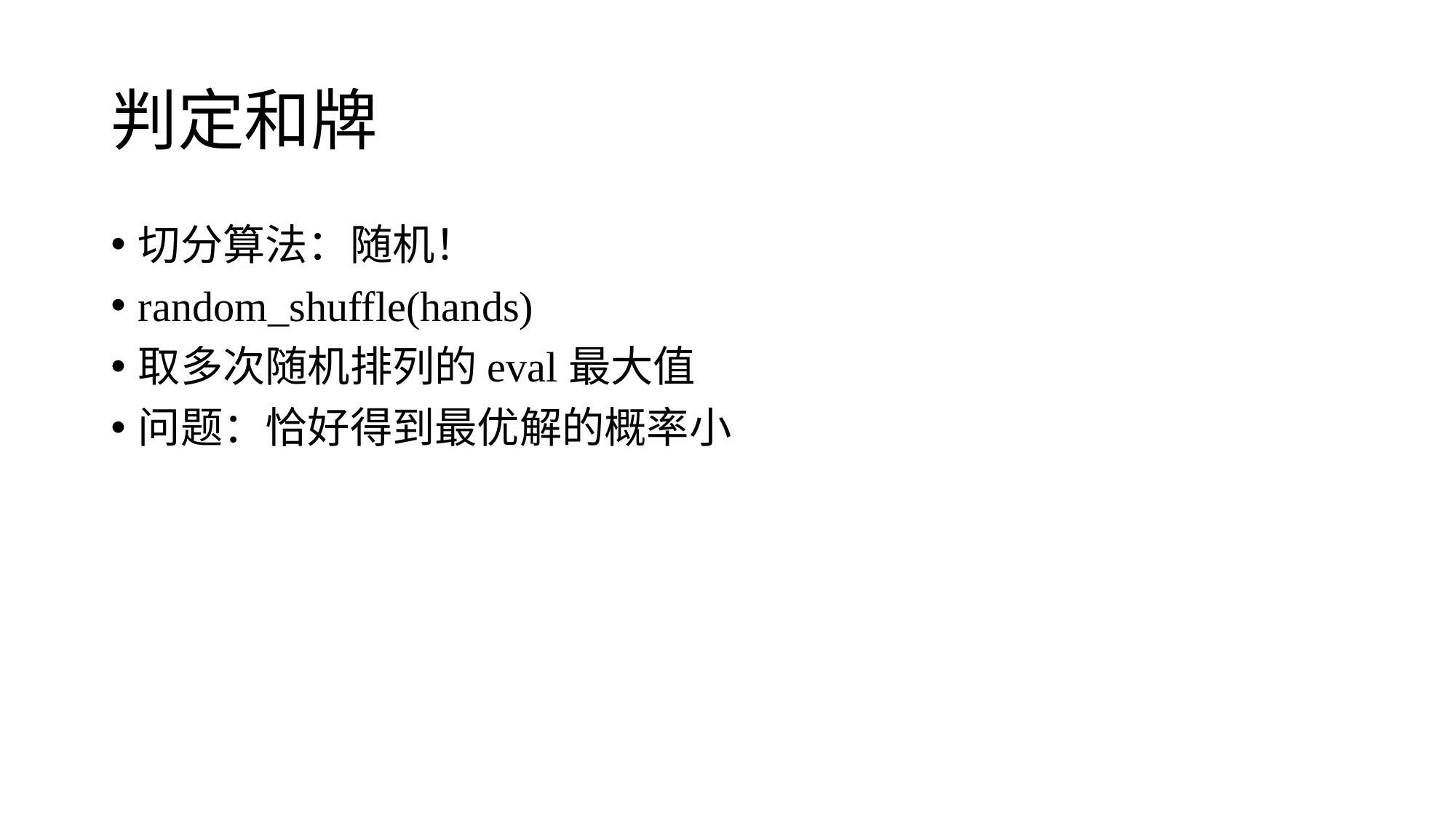

# 判定和牌
切分算法：随机！
random_shuffle(hands)
取多次随机排列的eval最大值
问题：恰好得到最优解的概率小